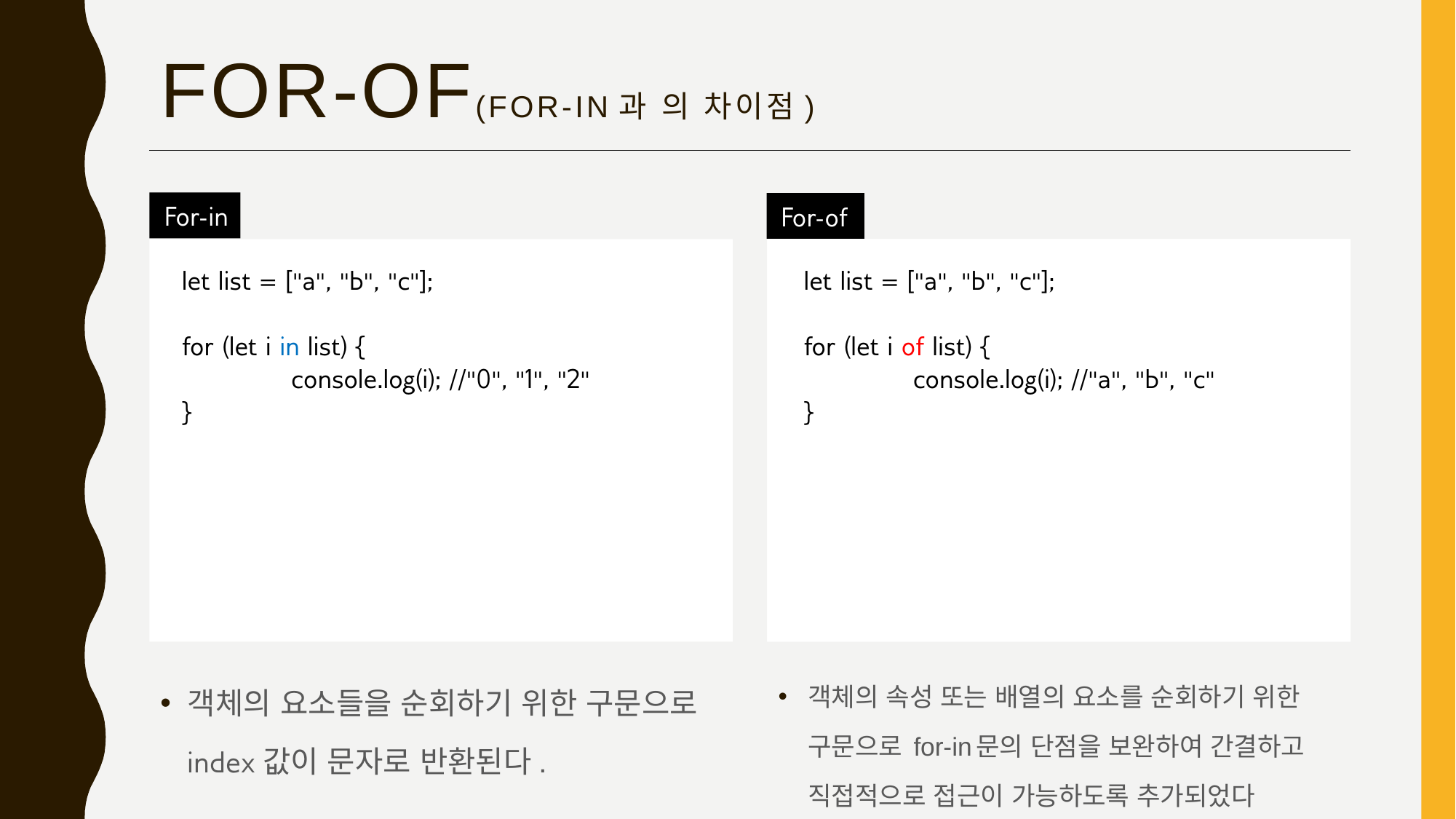

# For-of(for-in과 의 차이점)

For-in
For-of

let list = ["a", "b", "c"];

for (let i of list) {
	console.log(i); //"a", "b", "c"
}
let list = ["a", "b", "c"];

for (let i in list) {
	console.log(i); //"0", "1", "2"
}

const a = [1, 2, 3];
const b = "전개연산자";

const c = [...a, b];

console.log(c);

// [1,2,3,”전개연산자”]

객체의 요소들을 순회하기 위한 구문으로 index값이 문자로 반환된다.
객체의 속성 또는 배열의 요소를 순회하기 위한 구문으로 for-in문의 단점을 보완하여 간결하고 직접적으로 접근이 가능하도록 추가되었다